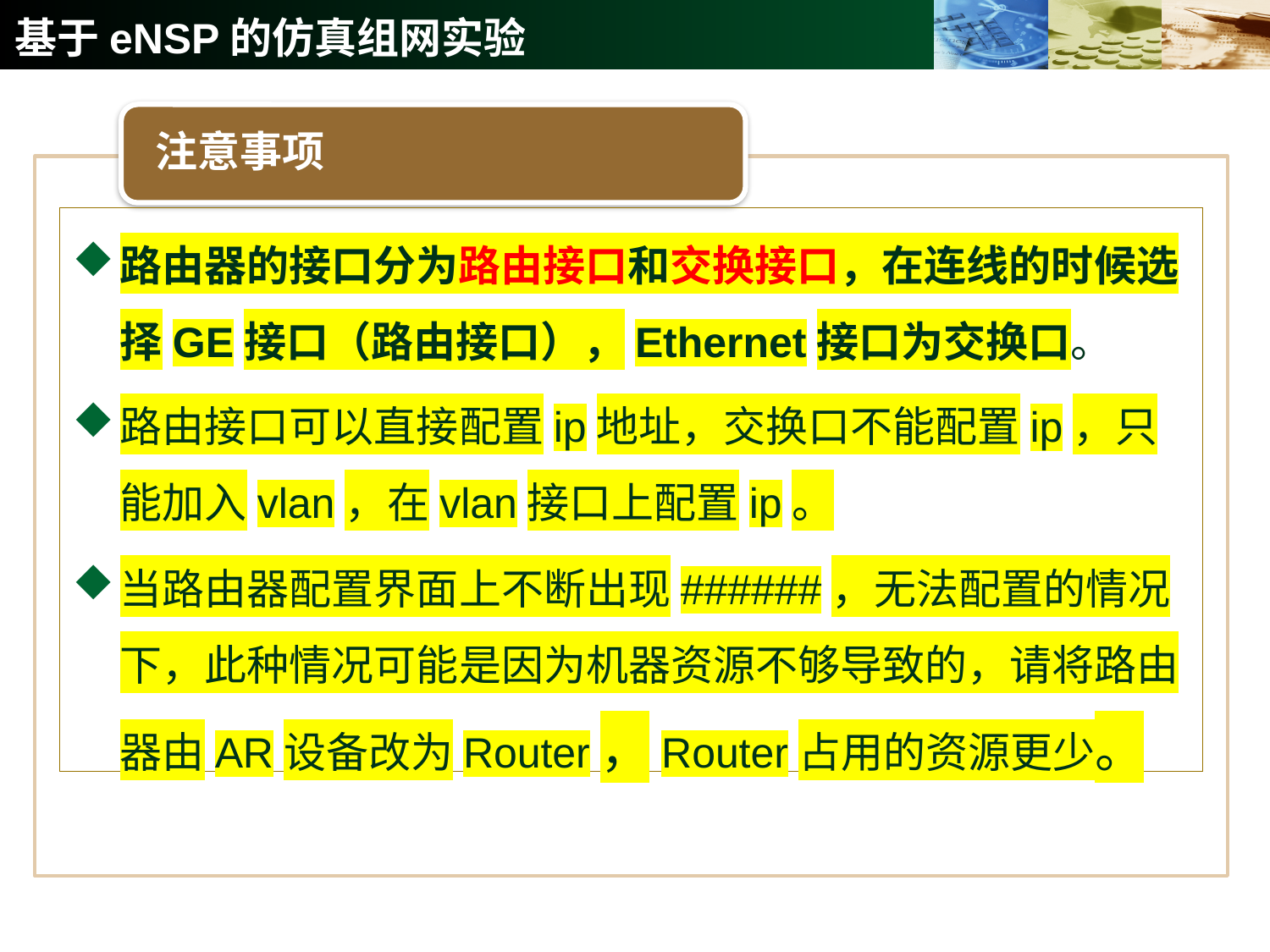

# 基于eNSP的仿真组网实验

注意事项

路由器的接口分为路由接口和交换接口，在连线的时候选择GE接口（路由接口），Ethernet接口为交换口。
路由接口可以直接配置ip地址，交换口不能配置ip，只能加入vlan，在vlan接口上配置ip。
当路由器配置界面上不断出现######，无法配置的情况下，此种情况可能是因为机器资源不够导致的，请将路由器由AR设备改为Router，Router占用的资源更少。

11